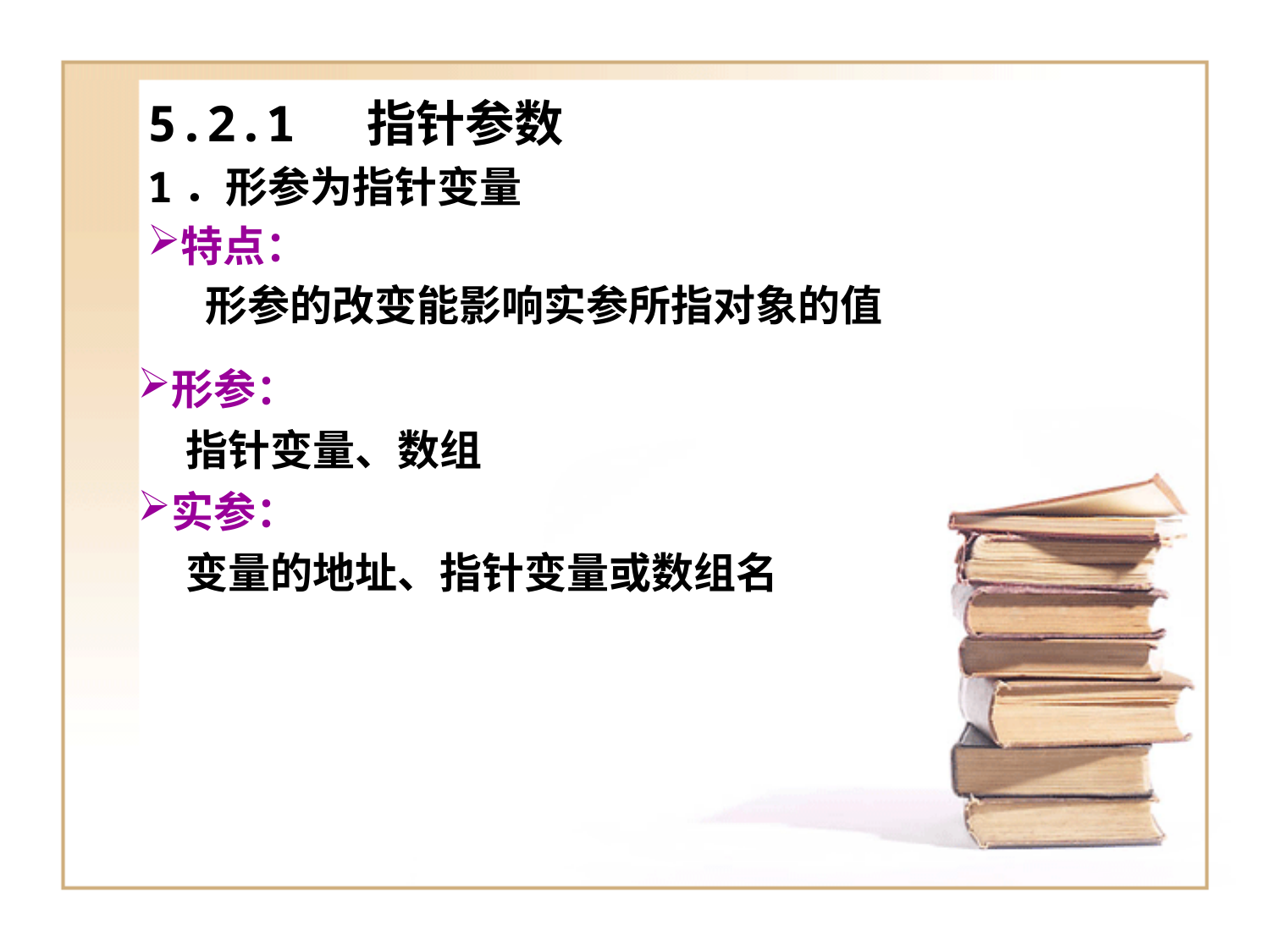

5.2.1  指针参数
1．形参为指针变量
特点：
     形参的改变能影响实参所指对象的值

形参：
    指针变量、数组
实参：
    变量的地址、指针变量或数组名